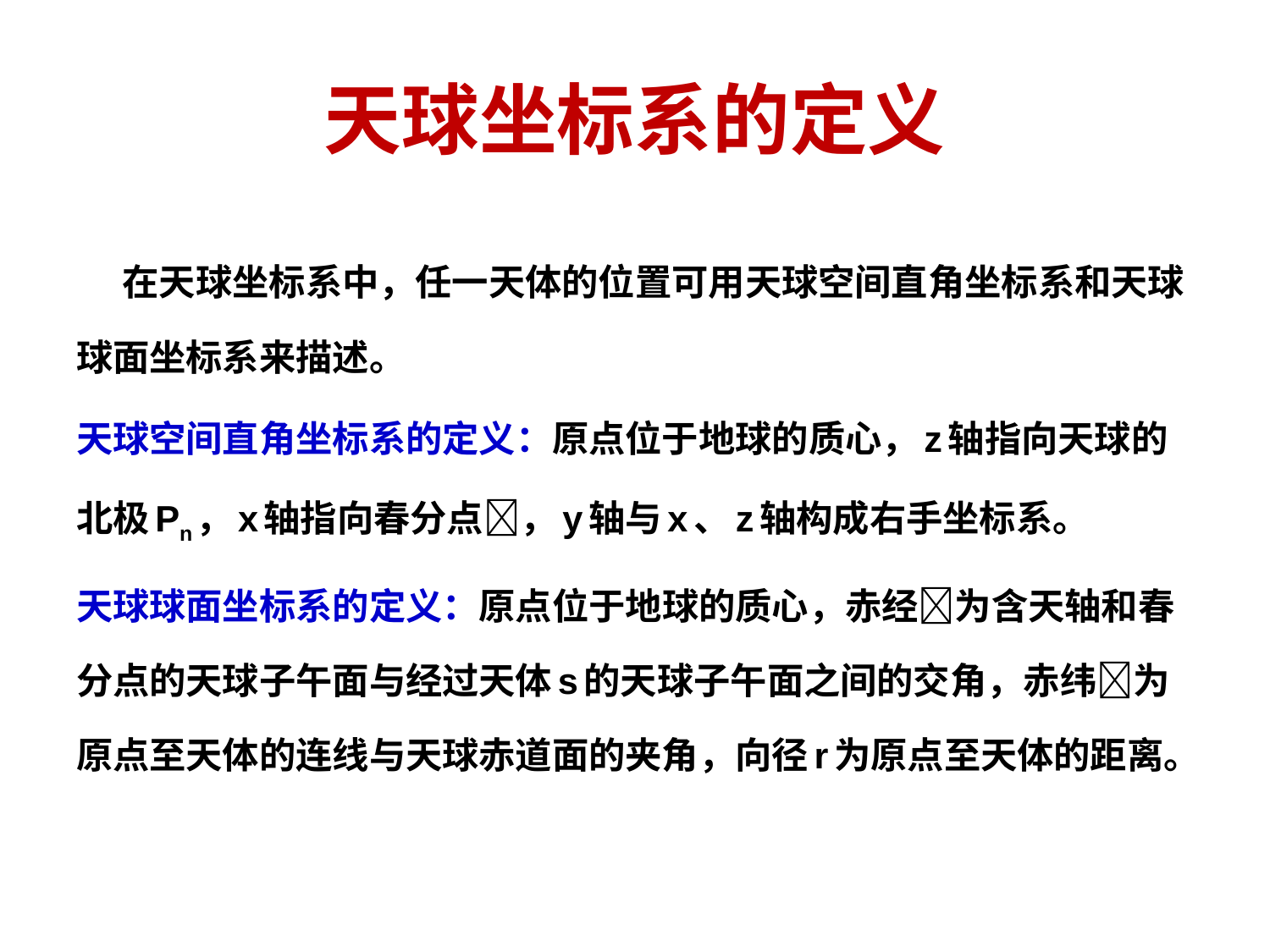

# 天球坐标系的定义
在天球坐标系中，任一天体的位置可用天球空间直角坐标系和天球球面坐标系来描述。
天球空间直角坐标系的定义：原点位于地球的质心，z轴指向天球的北极Pn，x轴指向春分点γ，y轴与x、z轴构成右手坐标系。
天球球面坐标系的定义：原点位于地球的质心，赤经α为含天轴和春分点的天球子午面与经过天体s的天球子午面之间的交角，赤纬δ为原点至天体的连线与天球赤道面的夹角，向径r为原点至天体的距离。